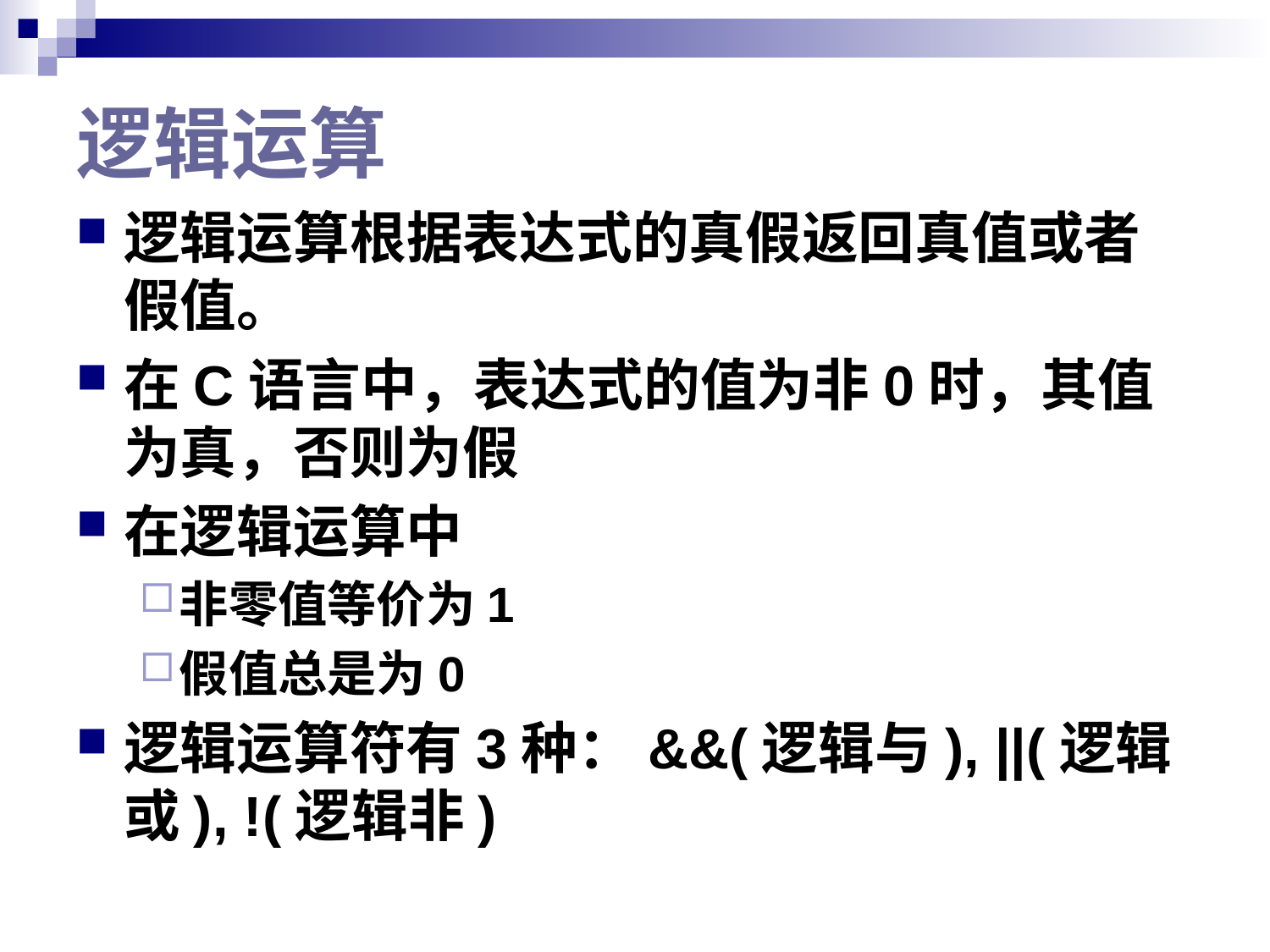

# 逻辑运算
逻辑运算根据表达式的真假返回真值或者假值。
在C语言中，表达式的值为非0时，其值为真，否则为假
在逻辑运算中
非零值等价为1
假值总是为0
逻辑运算符有3种：&&(逻辑与), ||(逻辑或), !(逻辑非)